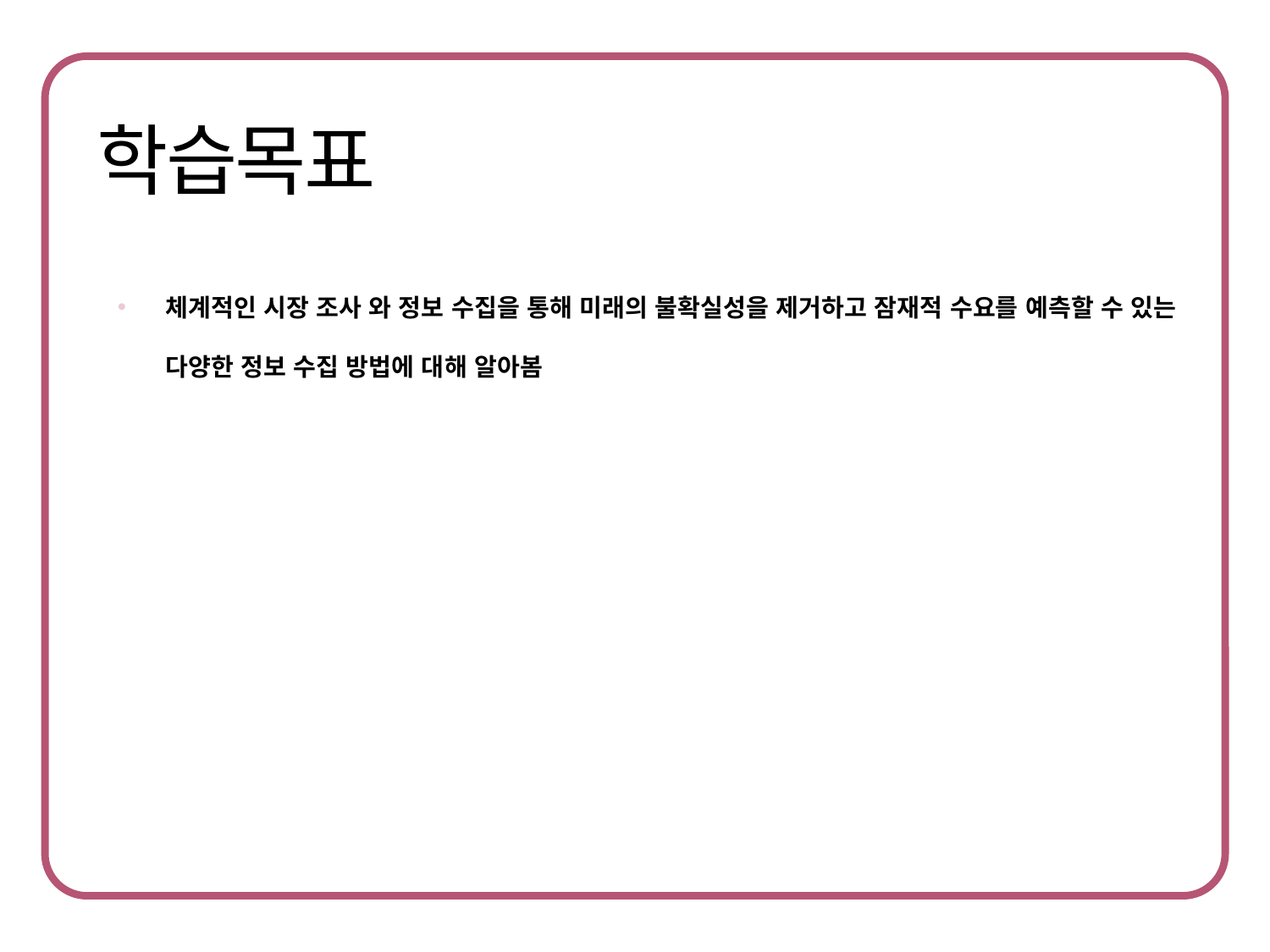

체계적인 시장 조사 와 정보 수집을 통해 미래의 불확실성을 제거하고 잠재적 수요를 예측할 수 있는 다양한 정보 수집 방법에 대해 알아봄